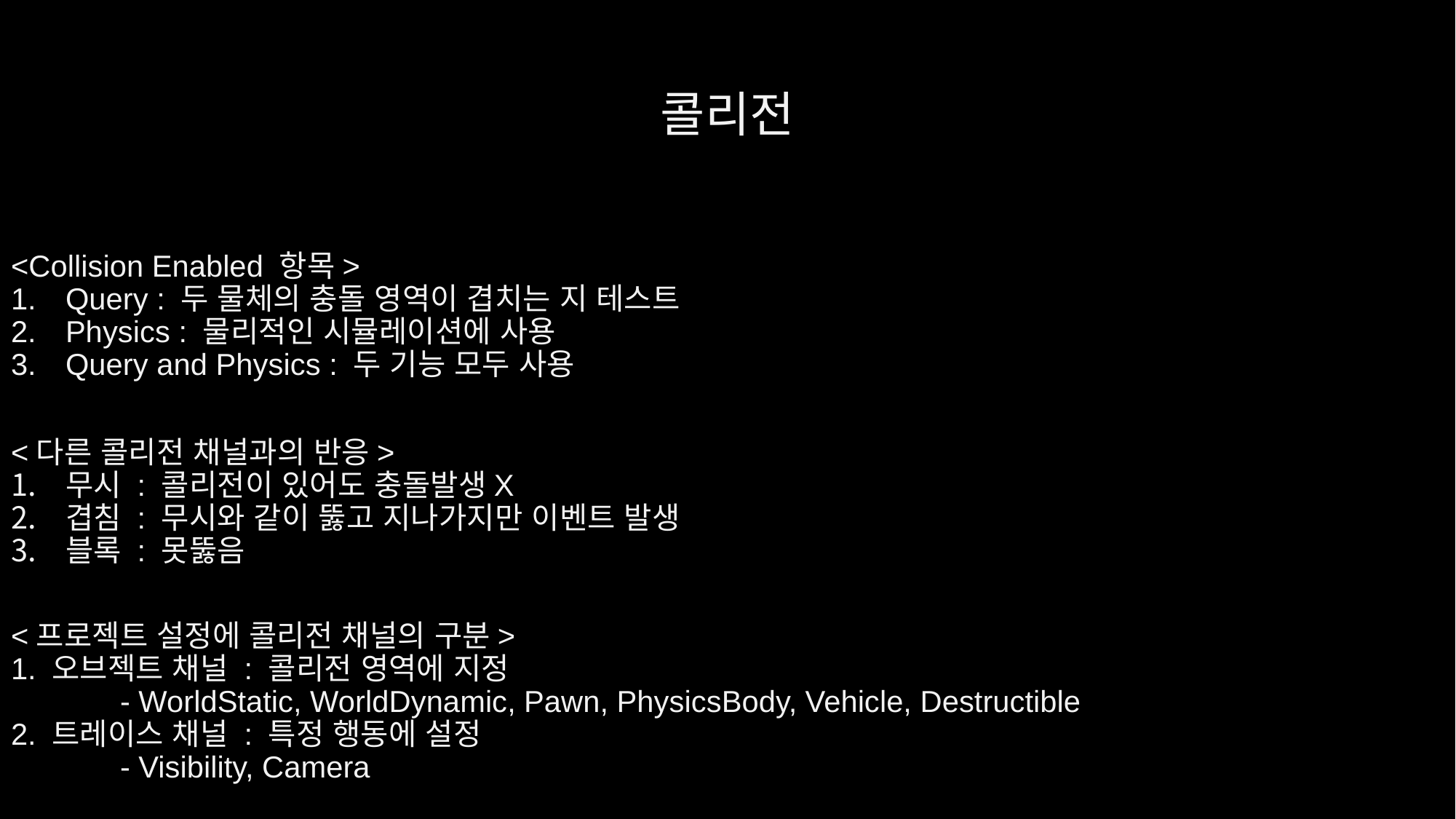

# 콜리전
<Collision Enabled 항목>
Query : 두 물체의 충돌 영역이 겹치는 지 테스트
Physics : 물리적인 시뮬레이션에 사용
Query and Physics : 두 기능 모두 사용
<다른 콜리전 채널과의 반응>
무시 : 콜리전이 있어도 충돌발생X
겹침 : 무시와 같이 뚫고 지나가지만 이벤트 발생
블록 : 못뚫음
<프로젝트 설정에 콜리전 채널의 구분>
1. 오브젝트 채널 : 콜리전 영역에 지정
	- WorldStatic, WorldDynamic, Pawn, PhysicsBody, Vehicle, Destructible
2. 트레이스 채널 : 특정 행동에 설정
	- Visibility, Camera